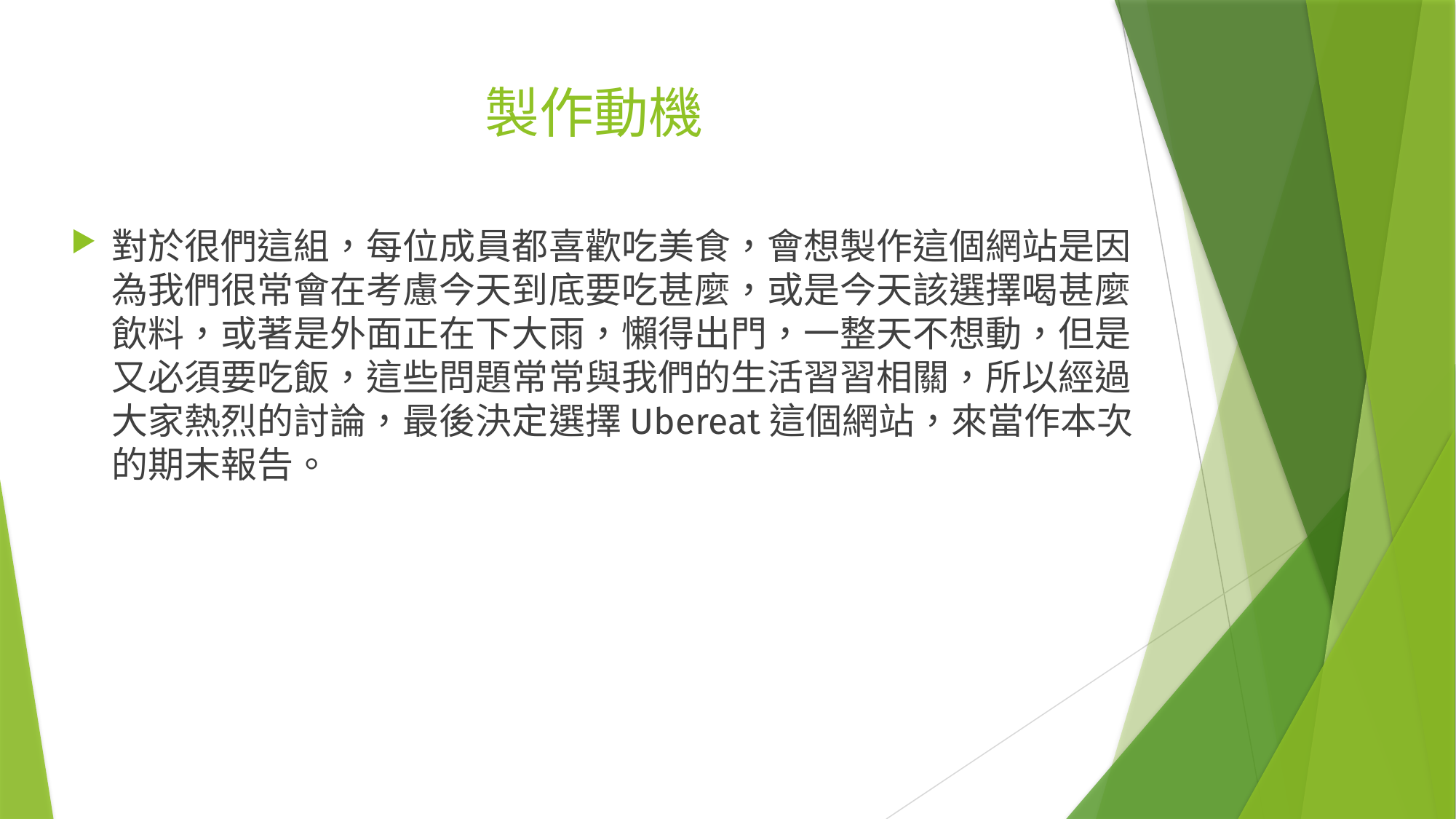

# 製作動機
對於很們這組，每位成員都喜歡吃美食，會想製作這個網站是因為我們很常會在考慮今天到底要吃甚麼，或是今天該選擇喝甚麼飲料，或著是外面正在下大雨，懶得出門，一整天不想動，但是又必須要吃飯，這些問題常常與我們的生活習習相關，所以經過大家熱烈的討論，最後決定選擇Ubereat這個網站，來當作本次的期末報告。